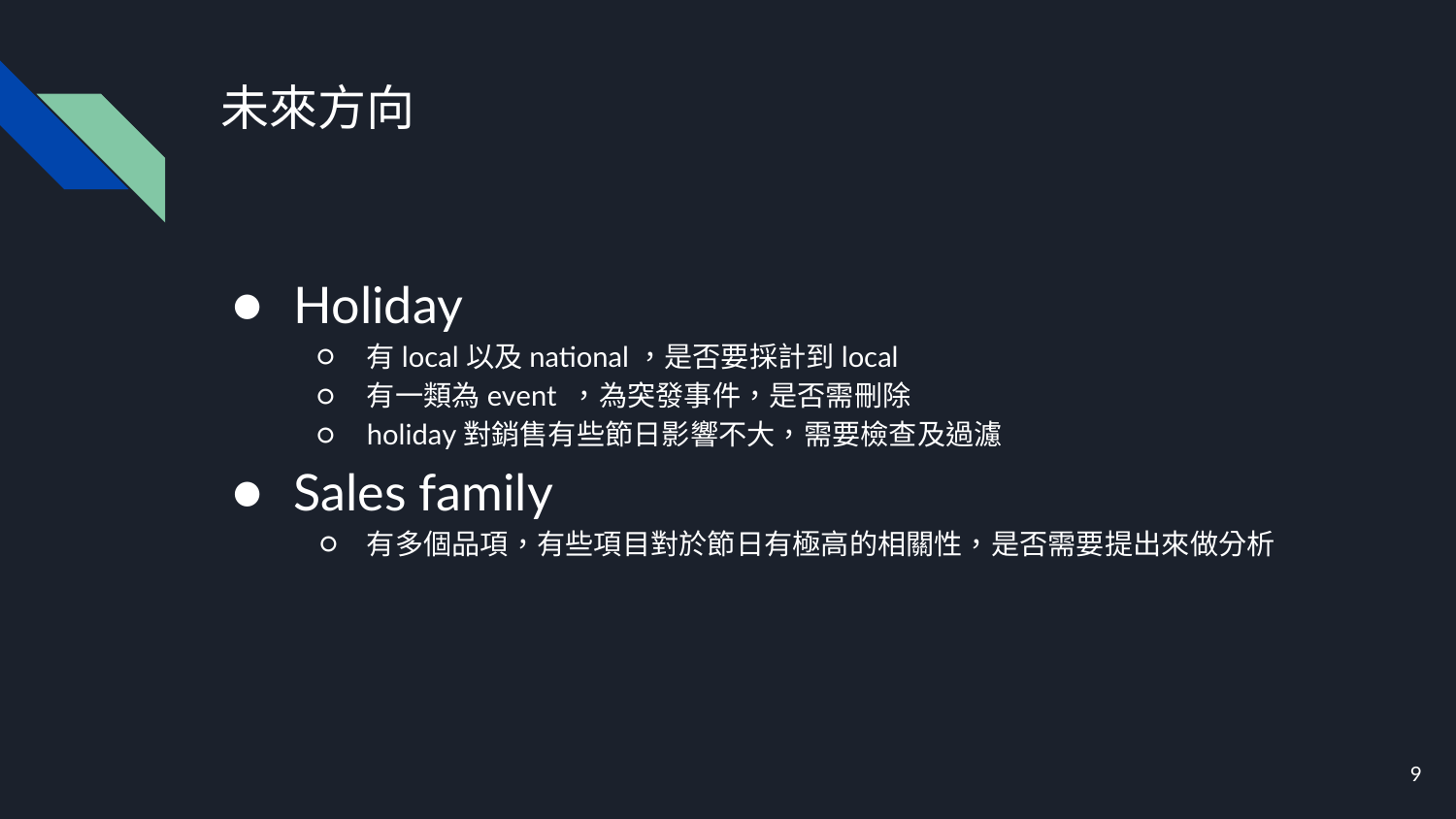

# 未來方向
Holiday
有local以及national，是否要採計到local
有一類為event ，為突發事件，是否需刪除
holiday對銷售有些節日影響不大，需要檢查及過濾
Sales family
有多個品項，有些項目對於節日有極高的相關性，是否需要提出來做分析
9